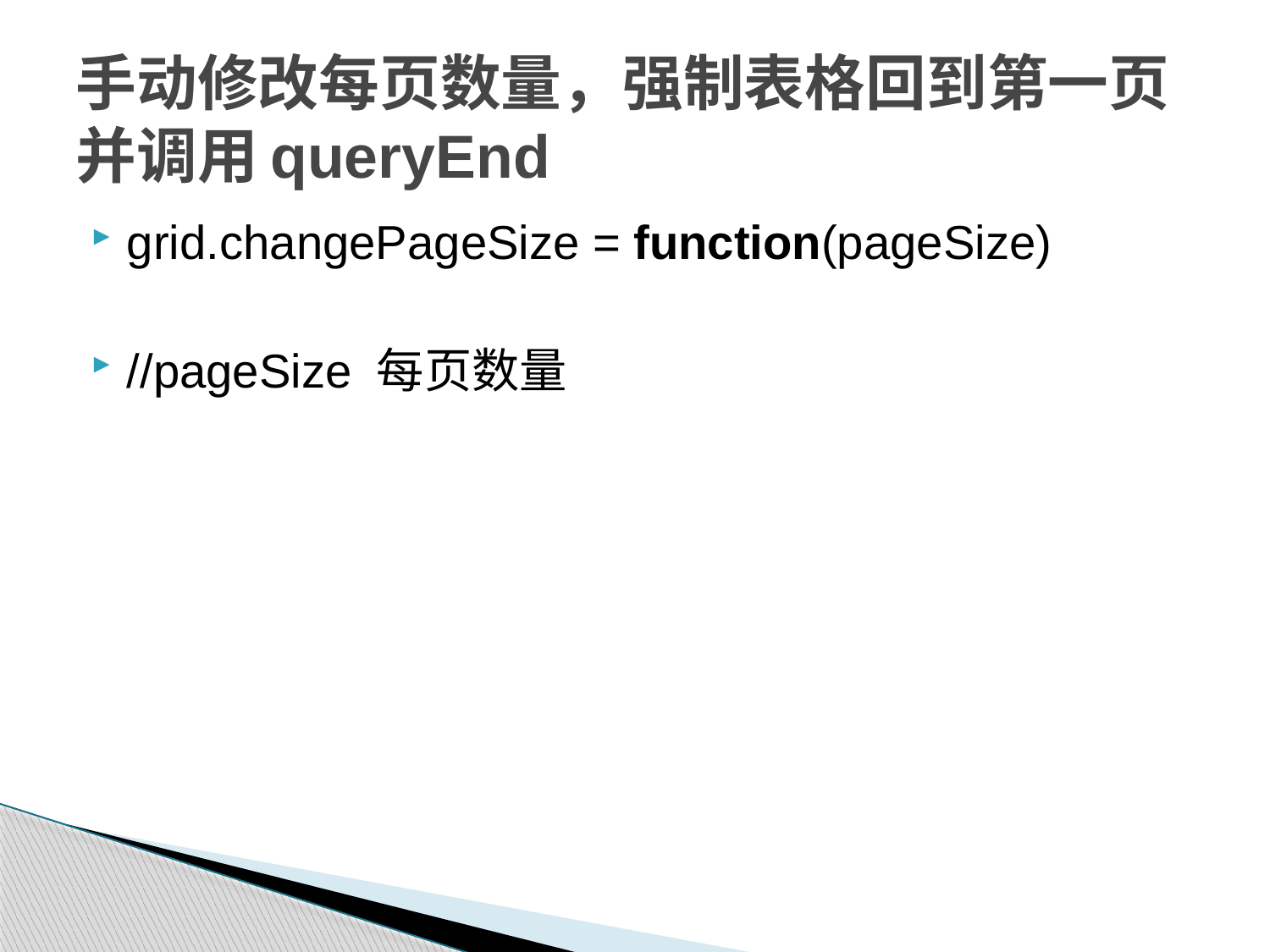

# 手动修改每页数量，强制表格回到第一页并调用queryEnd
grid.changePageSize = function(pageSize)

//pageSize 每页数量